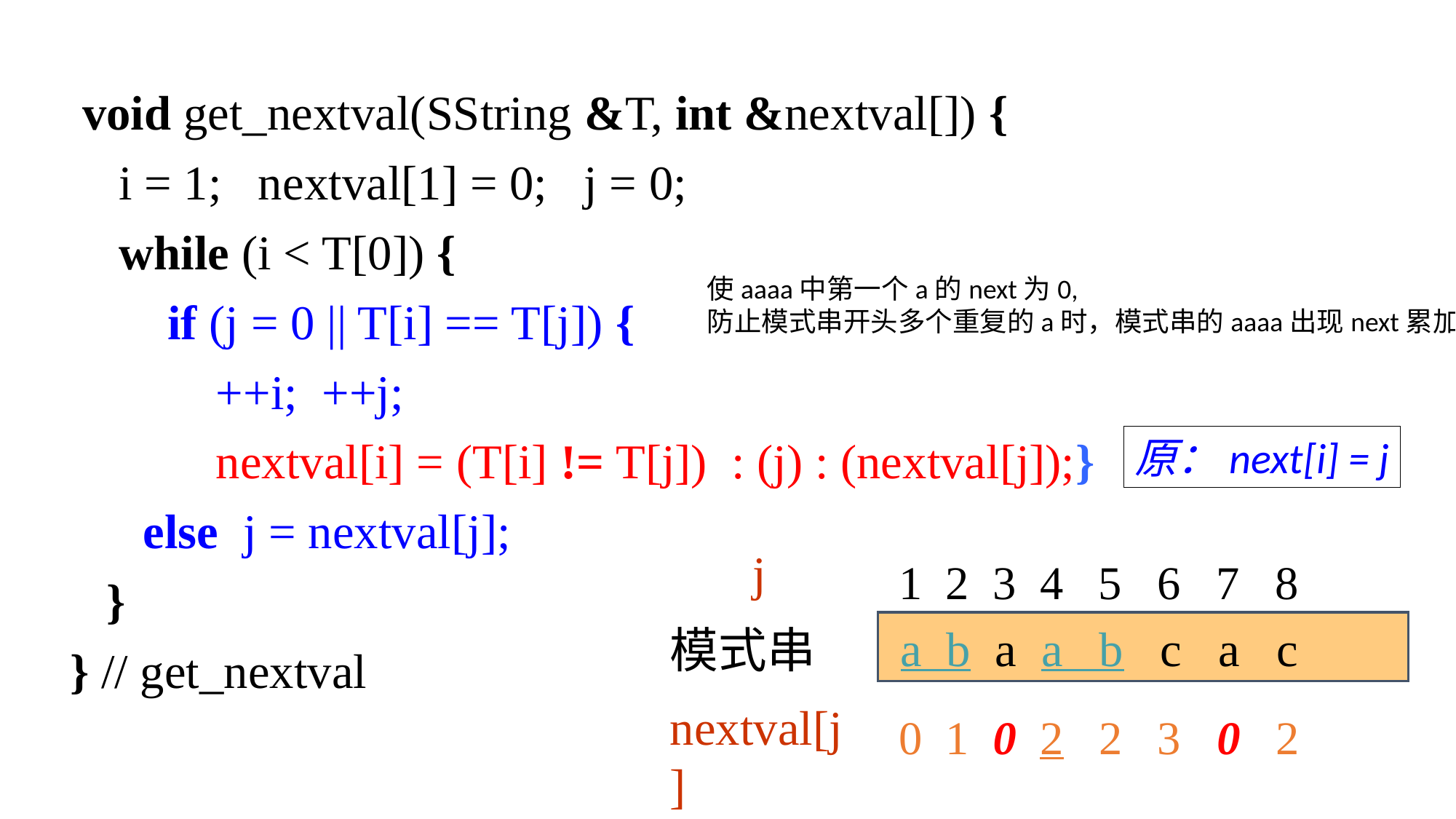

void get_nextval(SString &T, int &nextval[]) {
      i = 1;   nextval[1] = 0;   j = 0;
      while (i < T[0]) {
          if (j = 0 || T[i] == T[j]) {
	     ++i;  ++j;
	     nextval[i] = (T[i] != T[j])  : (j) : (nextval[j]);}
        else  j = nextval[j];
     }
  } // get_nextval
使aaaa中第一个a的next为0,
防止模式串开头多个重复的a时，模式串的aaaa出现next累加
原：next[i] = j
j
1  2  3  4   5   6   7   8
 a  b  a  a   b   c   a   c
模式串
nextval[j]
0  1  0  2   2   3   0   2